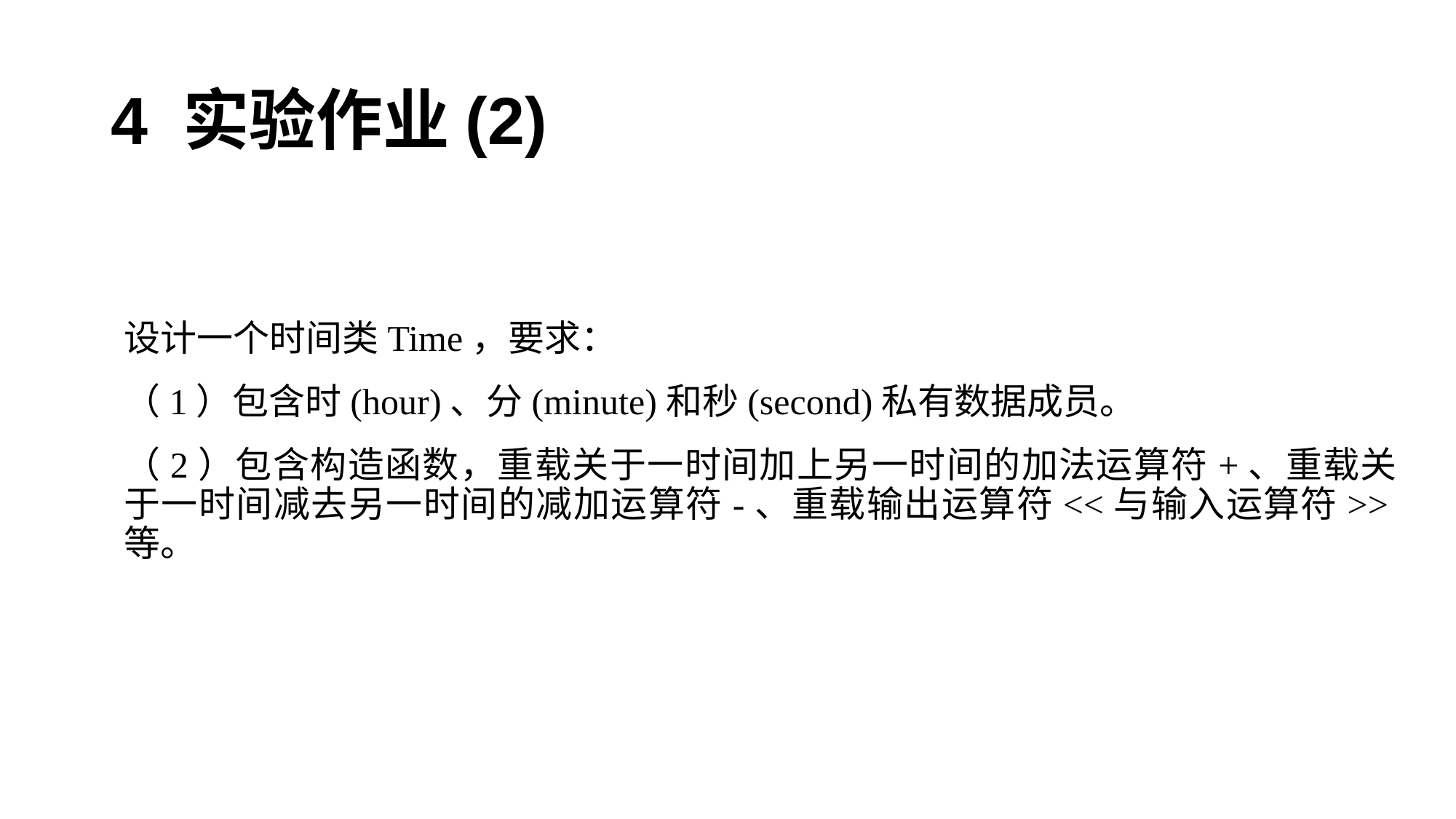

# 4 实验作业(2)
设计一个时间类Time，要求：
（1）包含时(hour)、分(minute)和秒(second)私有数据成员。
（2）包含构造函数，重载关于一时间加上另一时间的加法运算符+、重载关于一时间减去另一时间的减加运算符-、重载输出运算符<<与输入运算符>>等。